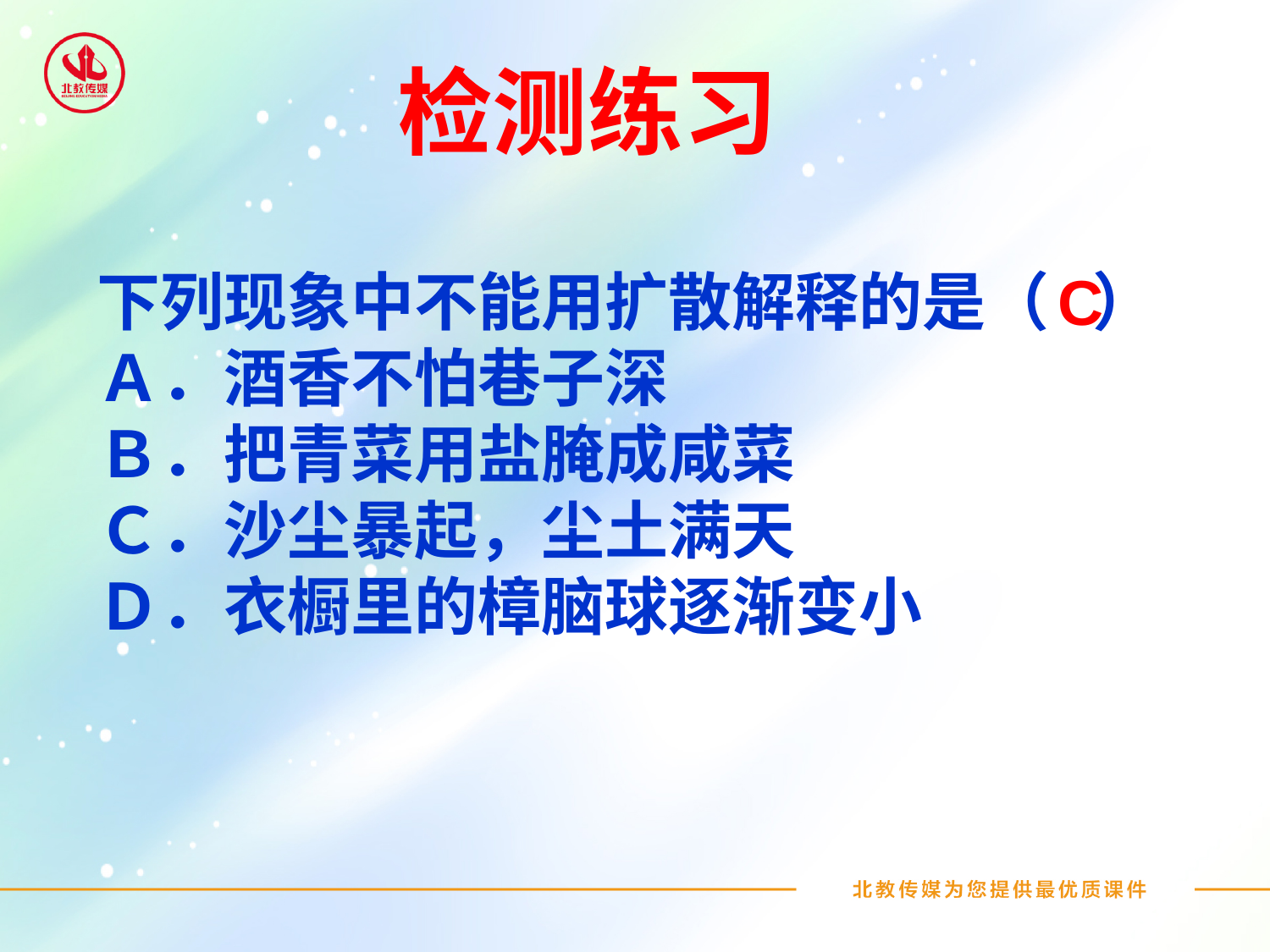

检测练习
下列现象中不能用扩散解释的是（   ）
Ａ．酒香不怕巷子深
Ｂ．把青菜用盐腌成咸菜
Ｃ．沙尘暴起，尘土满天
Ｄ．衣橱里的樟脑球逐渐变小
C